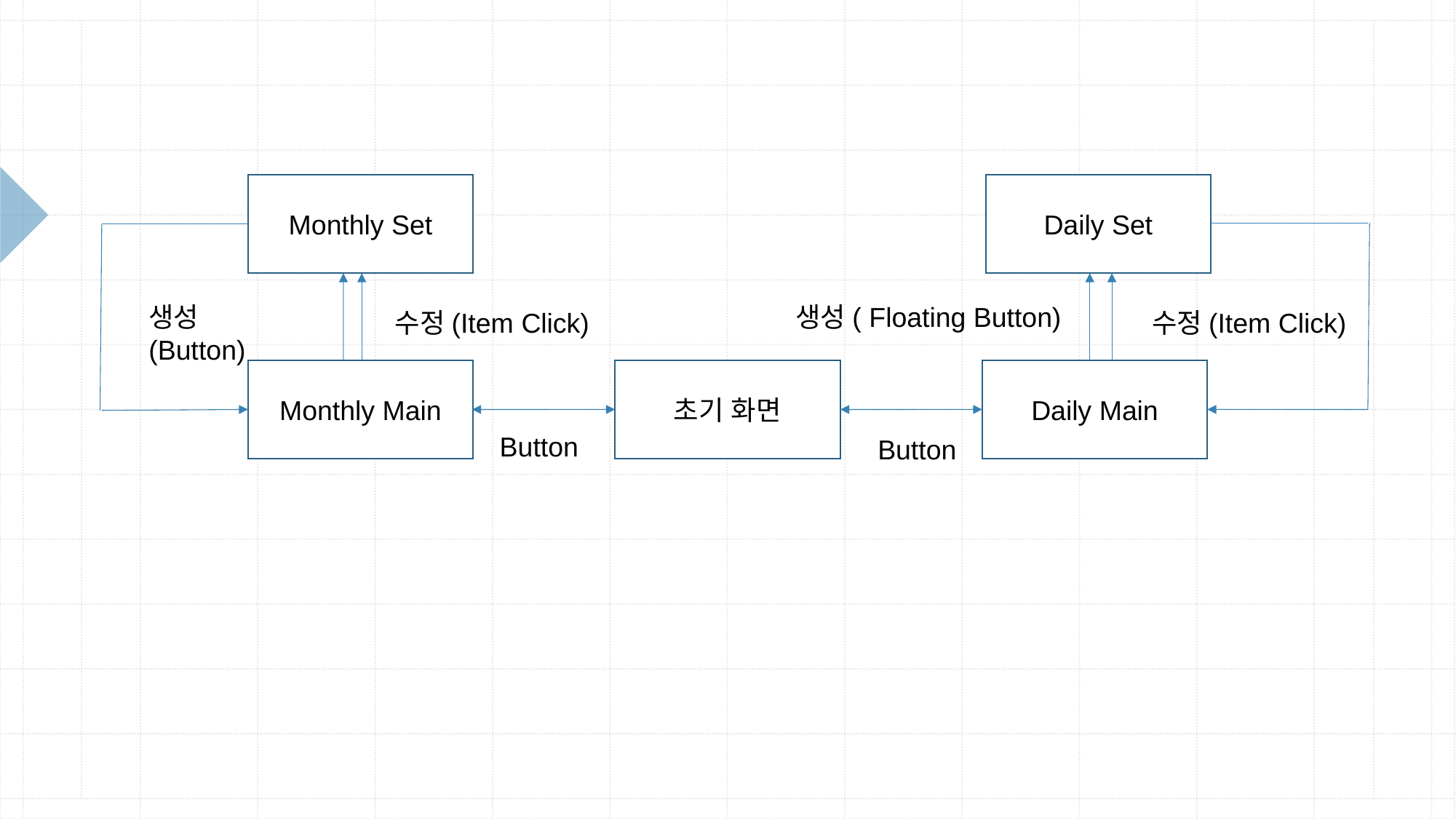

Monthly Set
Daily Set
생성(Button)
생성( Floating Button)
수정(Item Click)
수정(Item Click)
Monthly Main
초기 화면
Daily Main
Button
Button